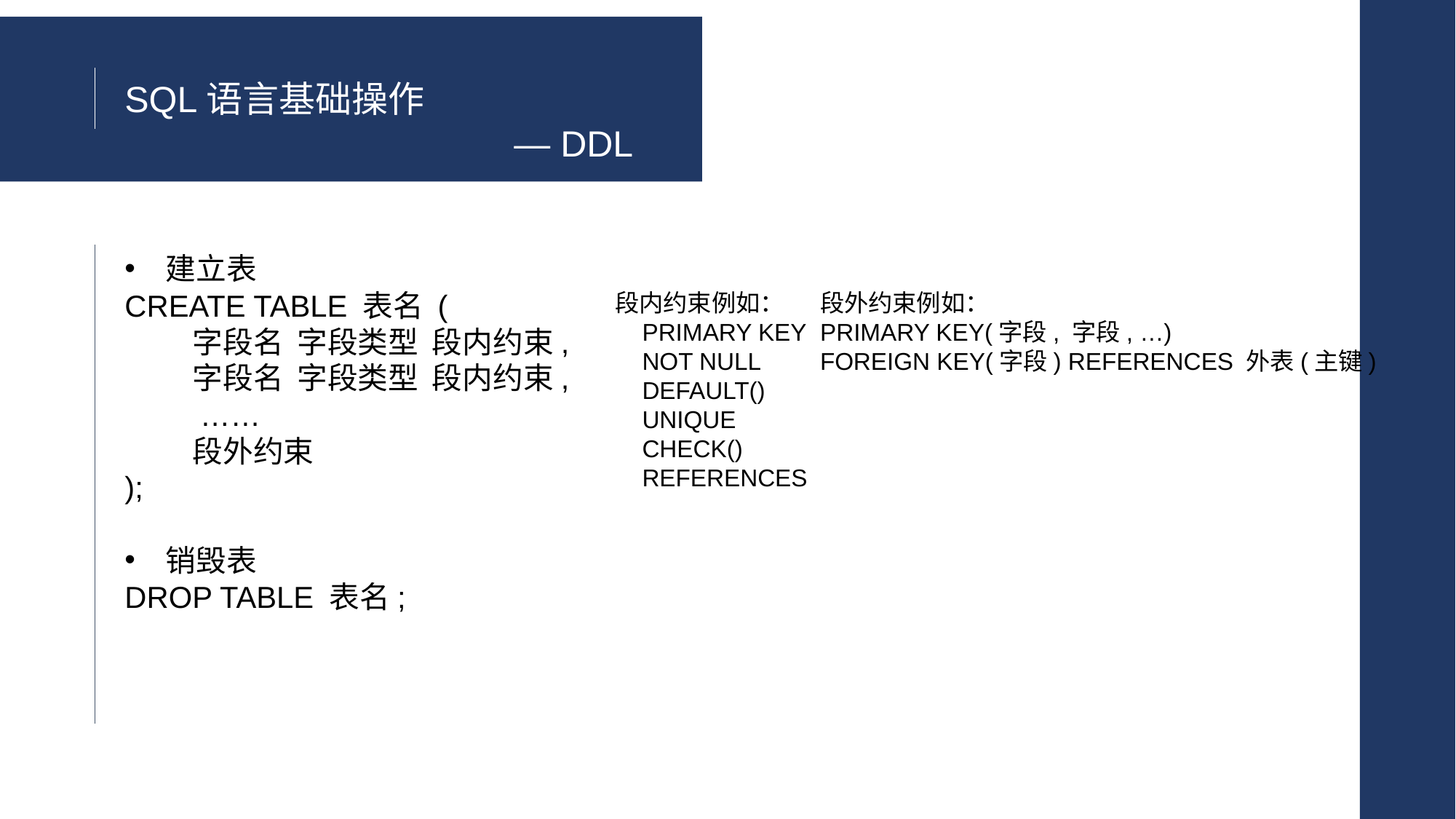

SQL语言基础操作
— DDL
建立表
CREATE TABLE 表名 (
         字段名  字段类型  段内约束,
         字段名  字段类型  段内约束,
         ……
         段外约束
);

销毁表
DROP TABLE 表名;
段内约束例如：
    PRIMARY KEY
    NOT NULL
    DEFAULT()
    UNIQUE
    CHECK()
    REFERENCES

段外约束例如：
PRIMARY KEY(字段, 字段, …)
FOREIGN KEY(字段) REFERENCES 外表(主键)